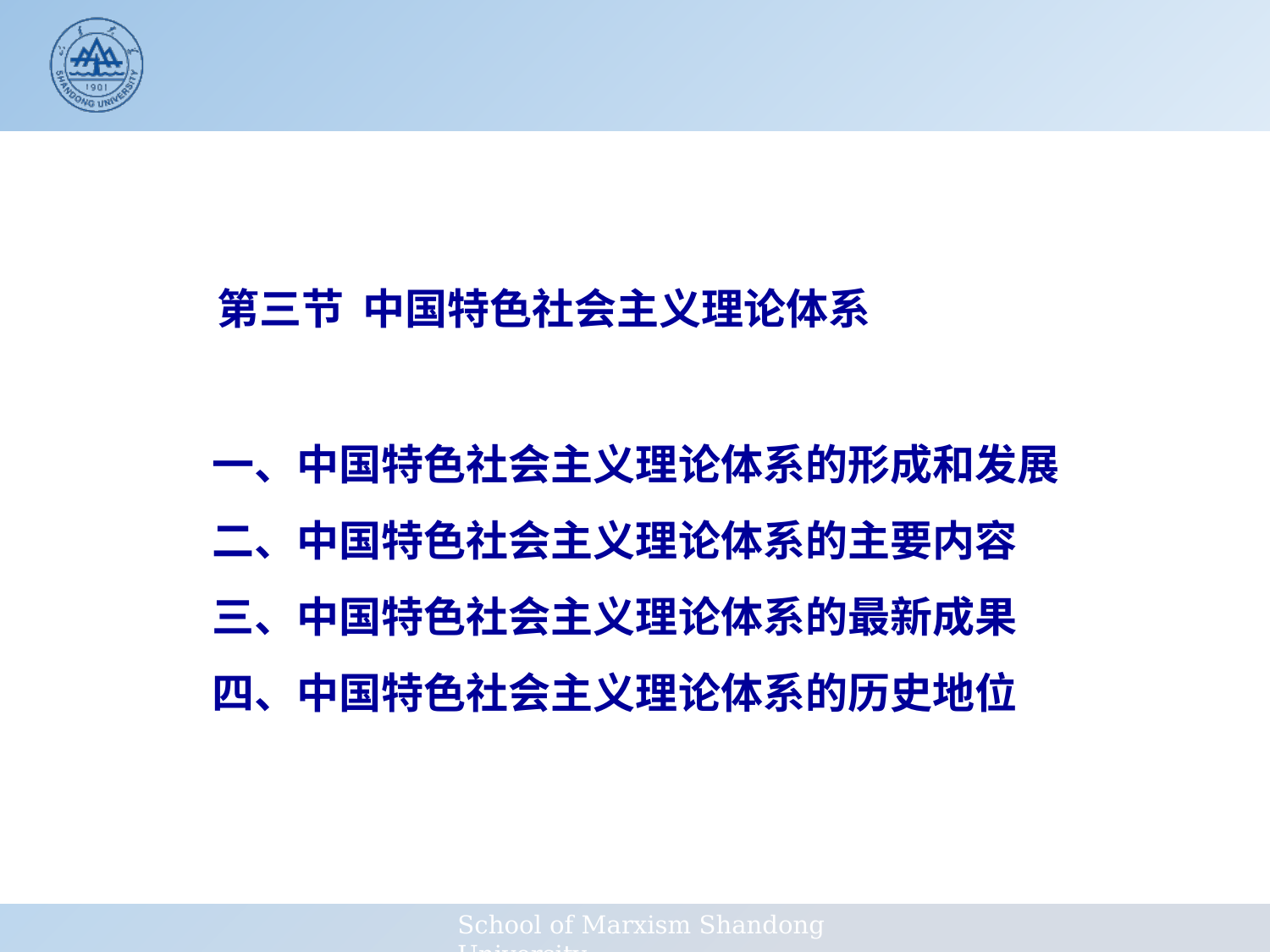

第三节  中国特色社会主义理论体系
一、中国特色社会主义理论体系的形成和发展
二、中国特色社会主义理论体系的主要内容
三、中国特色社会主义理论体系的最新成果
四、中国特色社会主义理论体系的历史地位